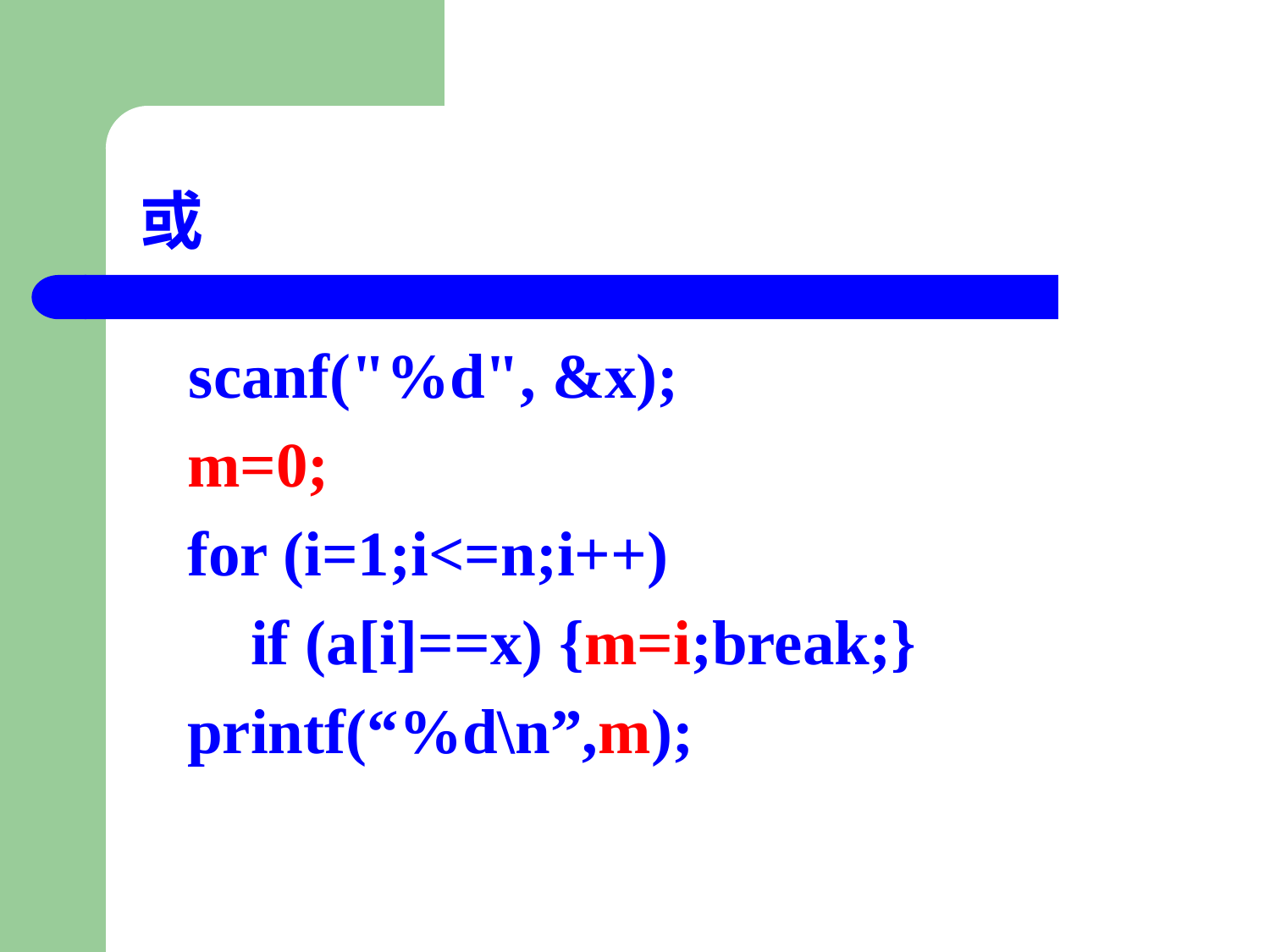

# 或
    scanf("%d", &x);
   m=0;
	for (i=1;i<=n;i++)
	    if (a[i]==x) {m=i;break;}
   printf(“%d\n”,m);